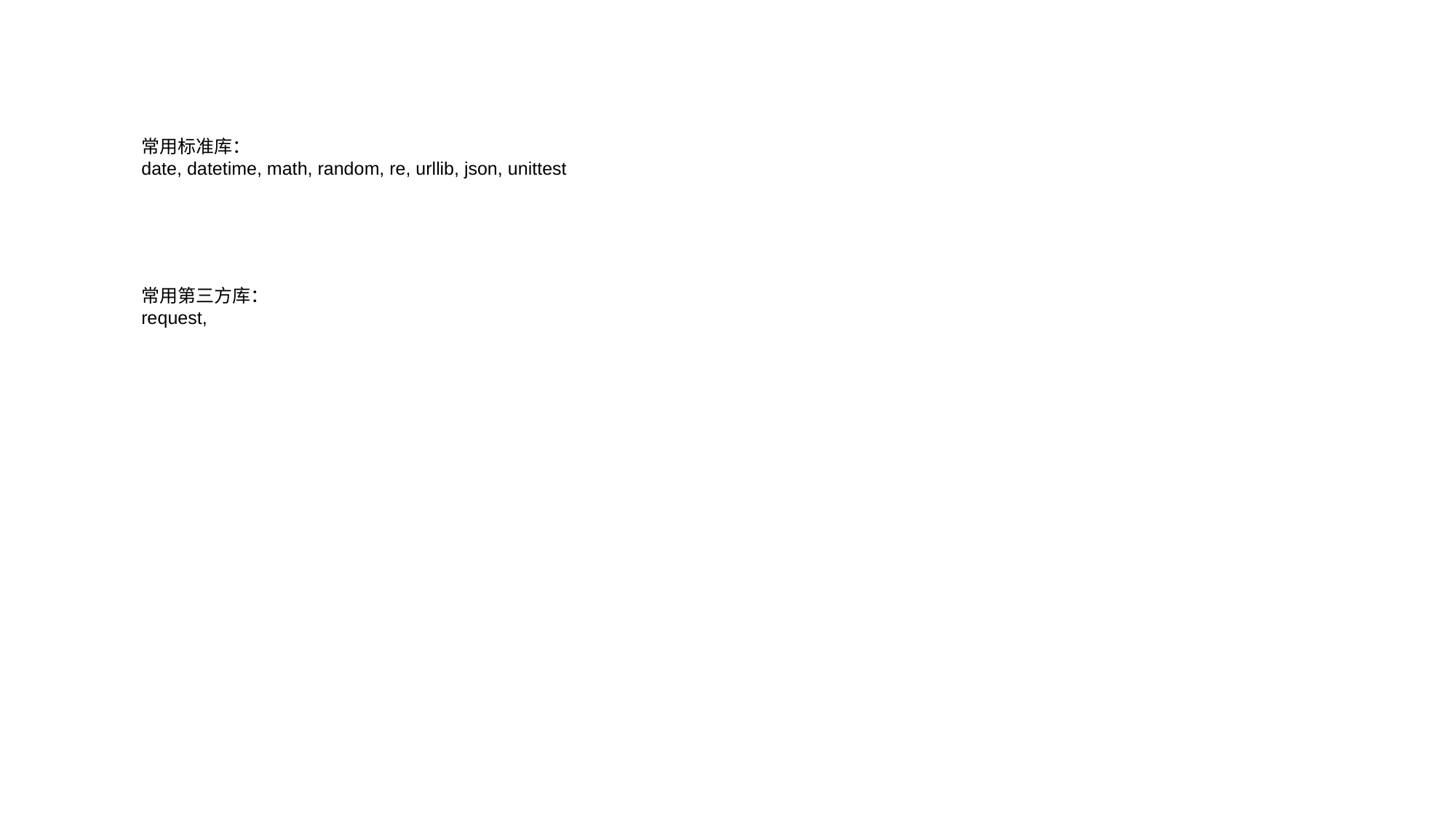

常用标准库：
date, datetime, math, random, re, urllib, json, unittest
常用第三方库：
request,